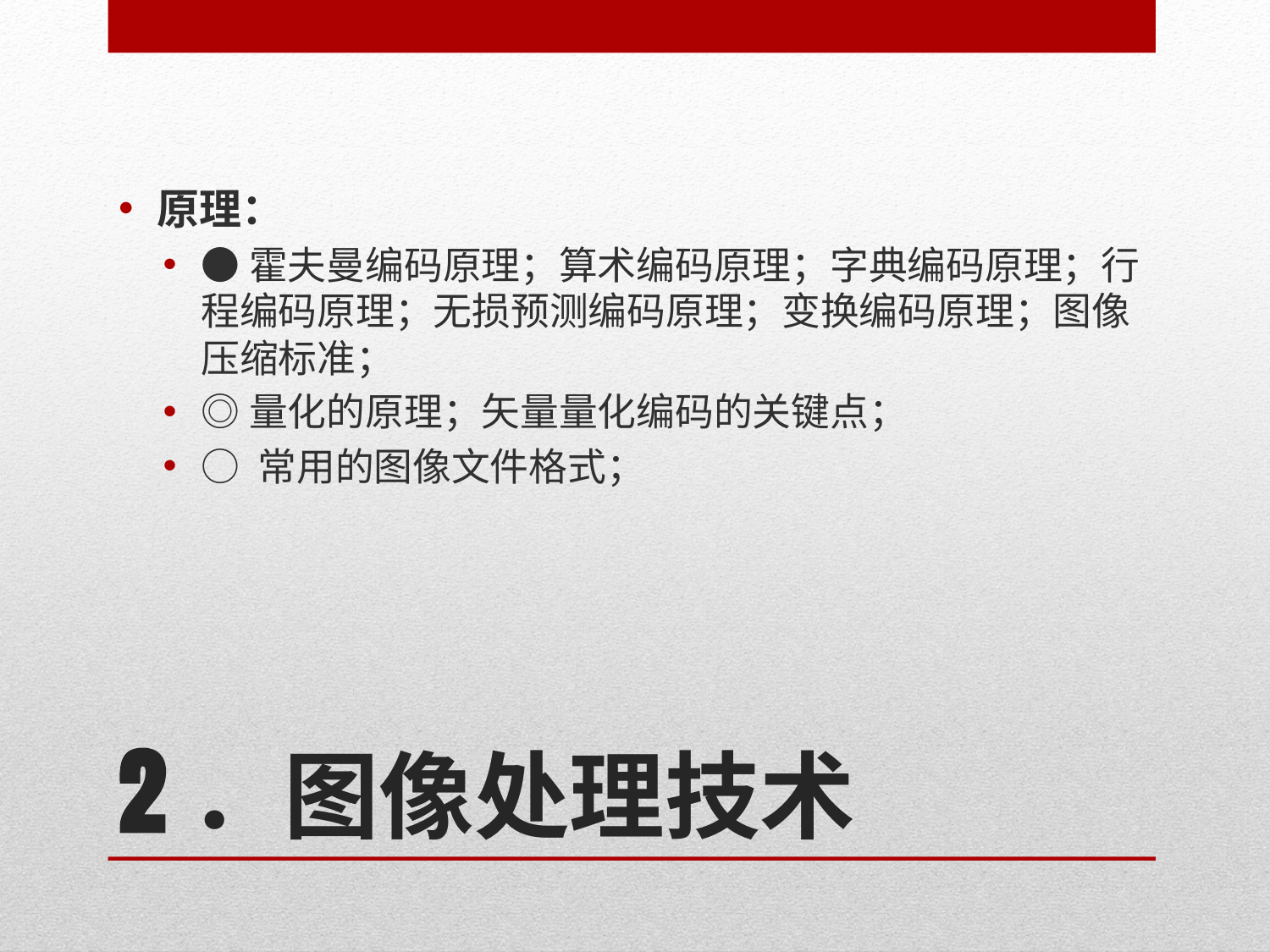

原理：
●霍夫曼编码原理；算术编码原理；字典编码原理；行程编码原理；无损预测编码原理；变换编码原理；图像压缩标准；
◎量化的原理；矢量量化编码的关键点；
○ 常用的图像文件格式；

# 2．图像处理技术